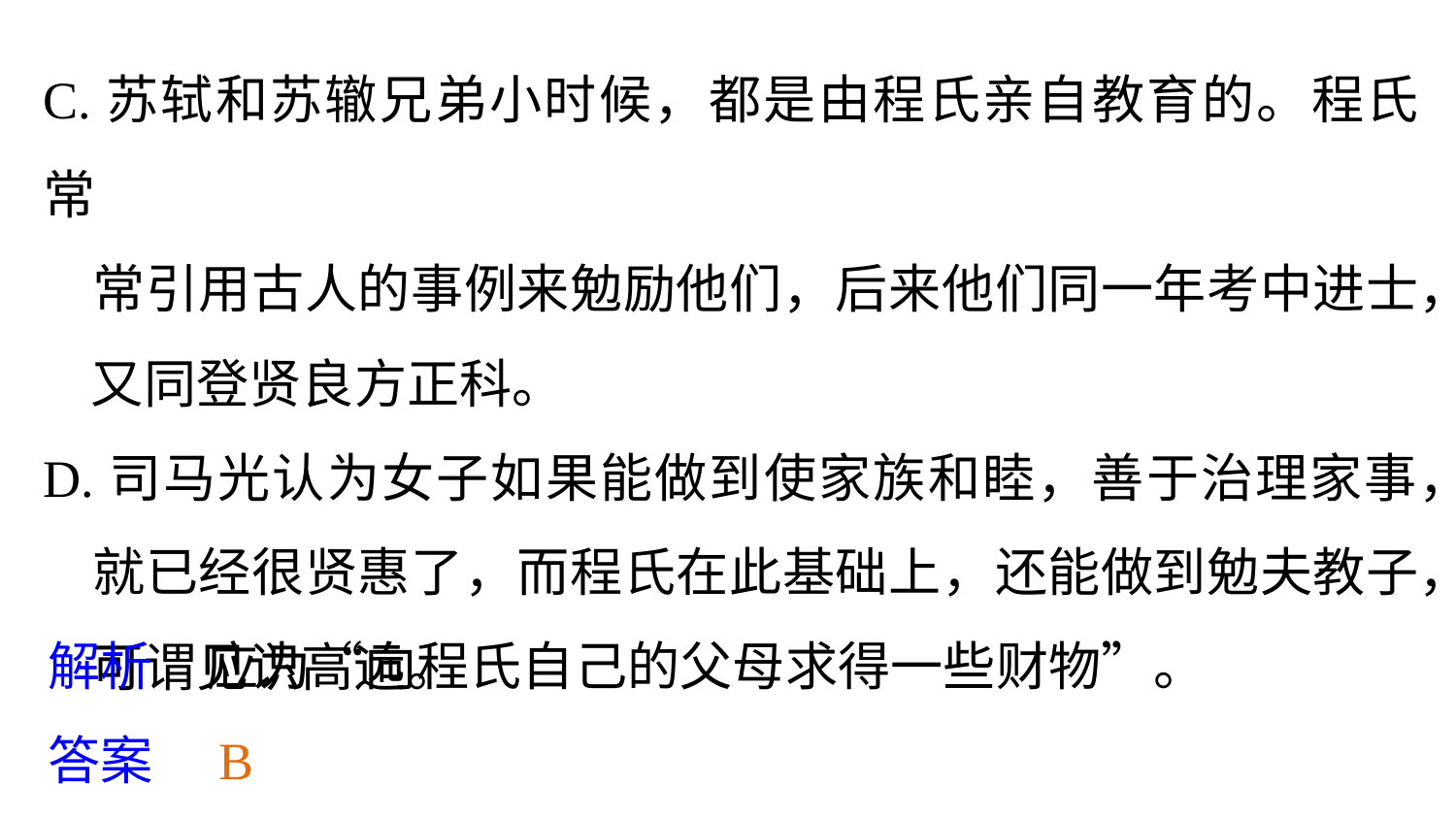

C.苏轼和苏辙兄弟小时候，都是由程氏亲自教育的。程氏常
   常引用古人的事例来勉励他们，后来他们同一年考中进士，
   又同登贤良方正科。
D.司马光认为女子如果能做到使家族和睦，善于治理家事，
   就已经很贤惠了，而程氏在此基础上，还能做到勉夫教子，
   可谓见识高远。
解析　应为“向程氏自己的父母求得一些财物”。
答案　B